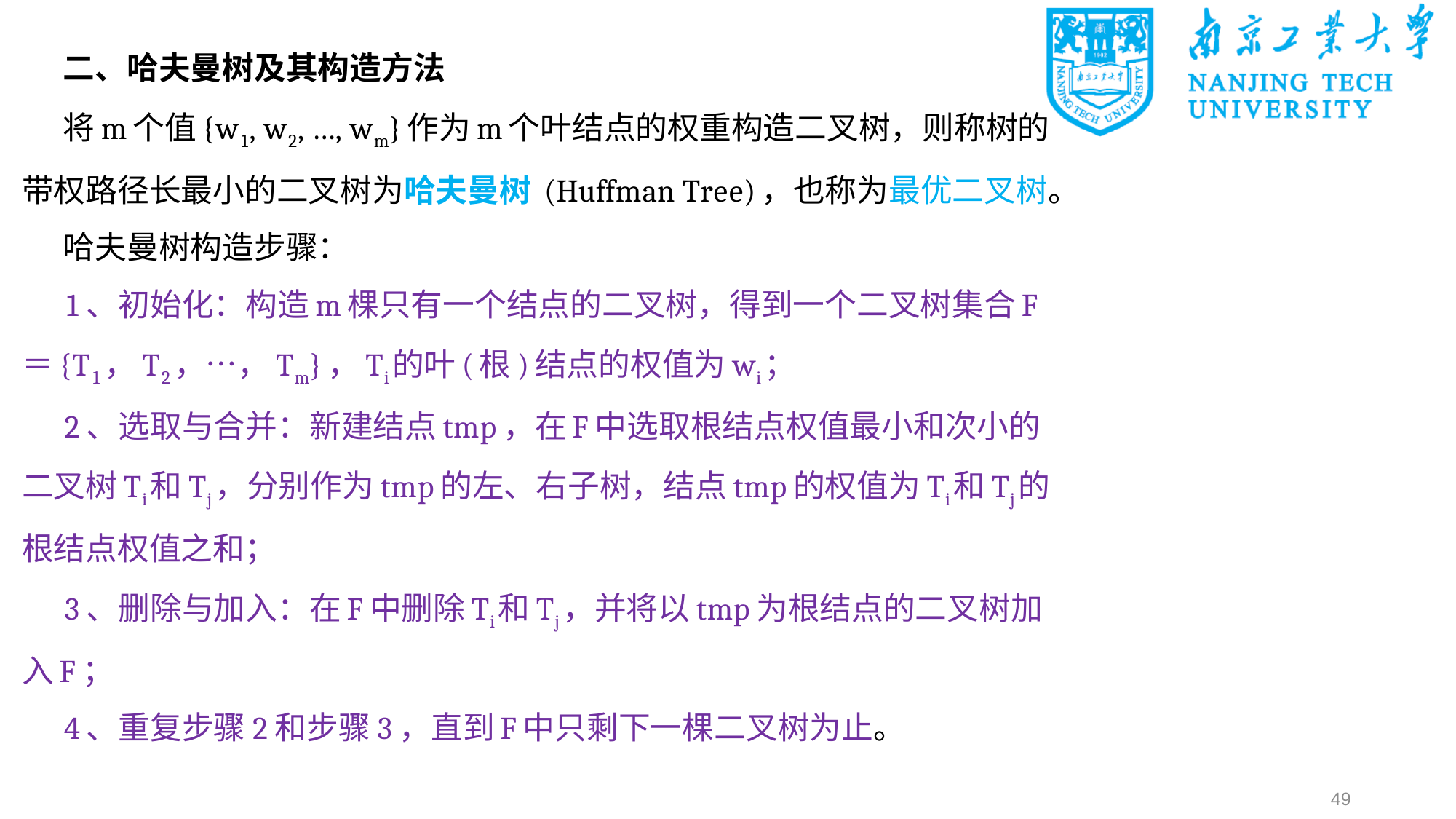

二、哈夫曼树及其构造方法
将m个值{w1, w2, …, wm}作为m个叶结点的权重构造二叉树，则称树的带权路径长最小的二叉树为哈夫曼树 (Huffman Tree)，也称为最优二叉树。
哈夫曼树构造步骤：
1、初始化：构造m棵只有一个结点的二叉树，得到一个二叉树集合F＝{T1，T2，…，Tm}，Ti的叶(根)结点的权值为wi；
2、选取与合并：新建结点tmp，在F中选取根结点权值最小和次小的二叉树Ti和Tj，分别作为tmp的左、右子树，结点tmp的权值为Ti和Tj的根结点权值之和；
3、删除与加入：在F中删除Ti和Tj，并将以tmp为根结点的二叉树加入F；
4、重复步骤2和步骤3，直到F中只剩下一棵二叉树为止。
49